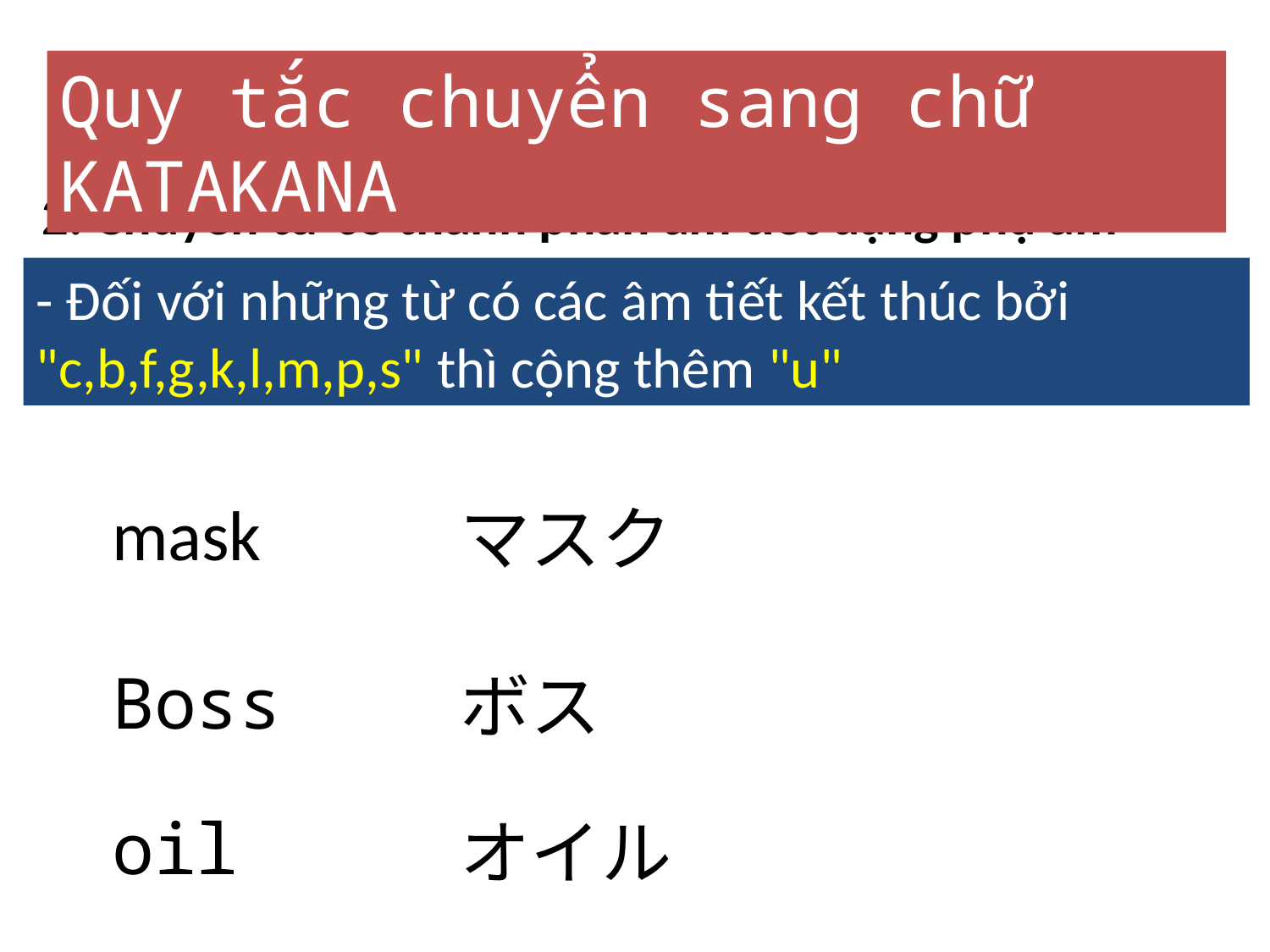

Quy tắc chuyển sang chữ KATAKANA
2. Chuyển từ có thành phần âm tiết dạng phụ âm
- Đối với những từ có các âm tiết kết thúc bởi "c,b,f,g,k,l,m,p,s" thì cộng thêm "u"
mask
マスク
Boss
ボス
oil
オイル
3